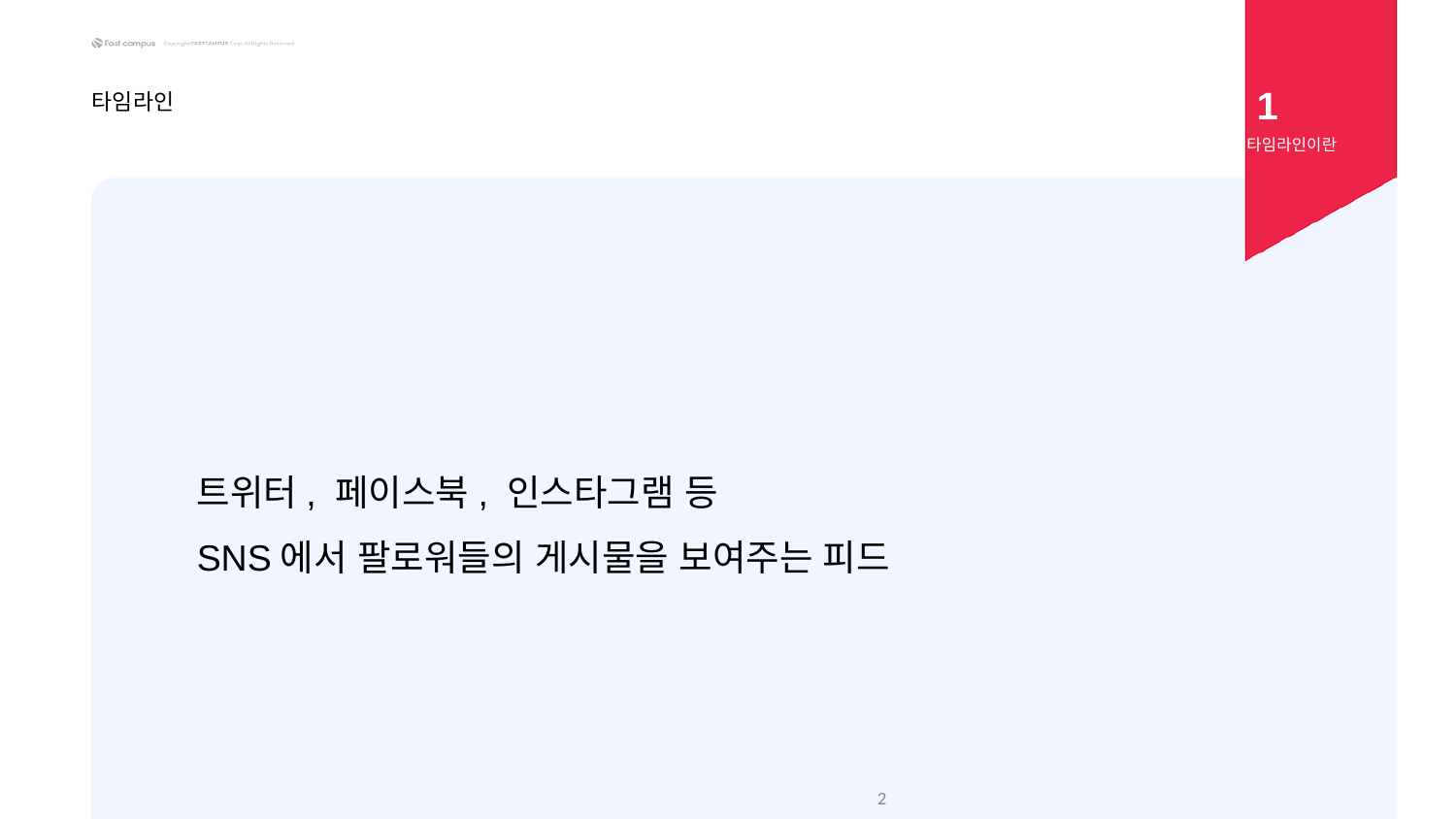

1
타임라인
타임라인이란
트위터, 페이스북, 인스타그램 등
SNS에서 팔로워들의 게시물을 보여주는 피드
2